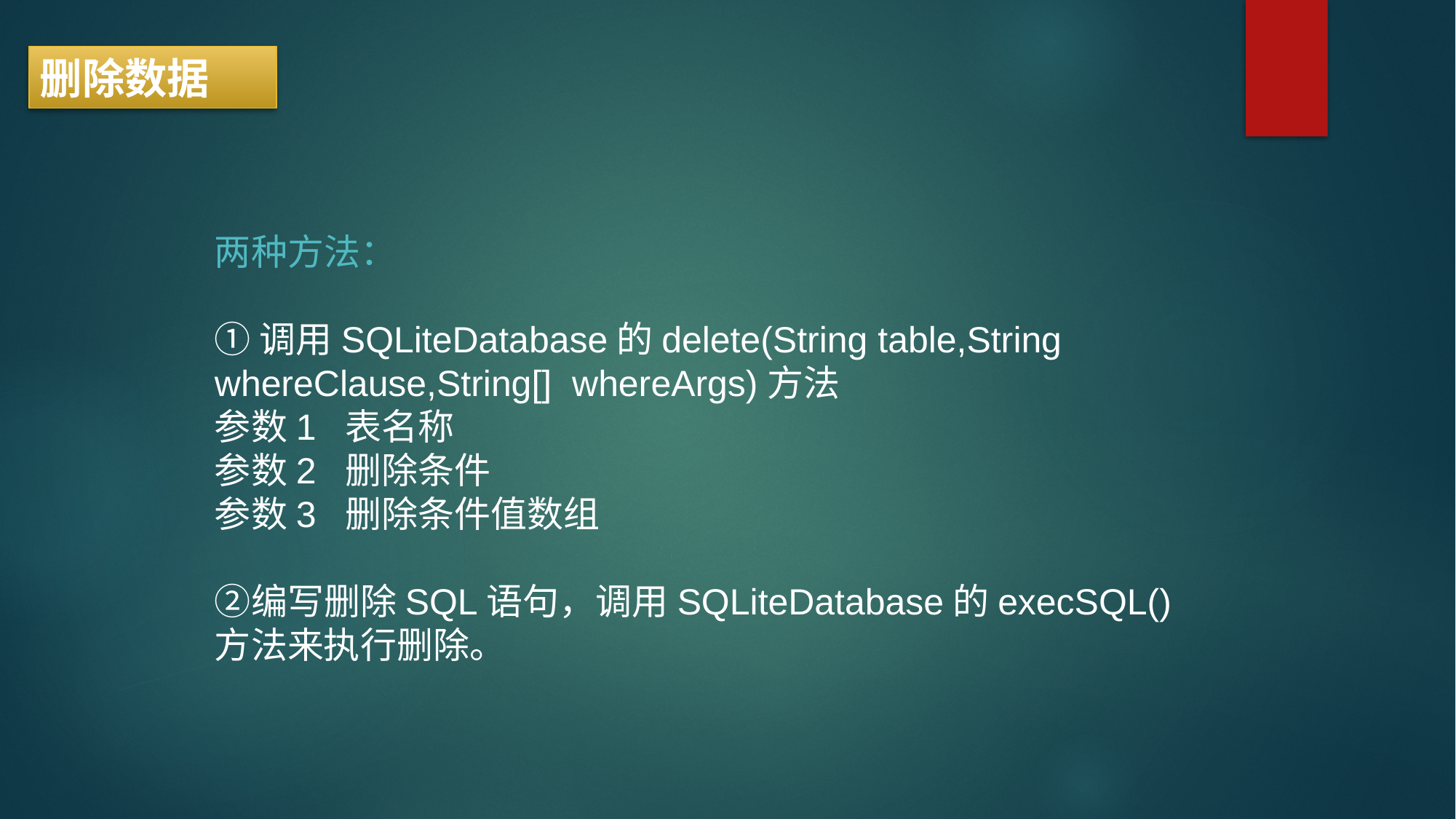

删除数据
两种方法：

①调用SQLiteDatabase的delete(String table,String whereClause,String[]  whereArgs)方法
参数1  表名称 
参数2  删除条件
参数3  删除条件值数组
②编写删除SQL语句，调用SQLiteDatabase的execSQL()方法来执行删除。